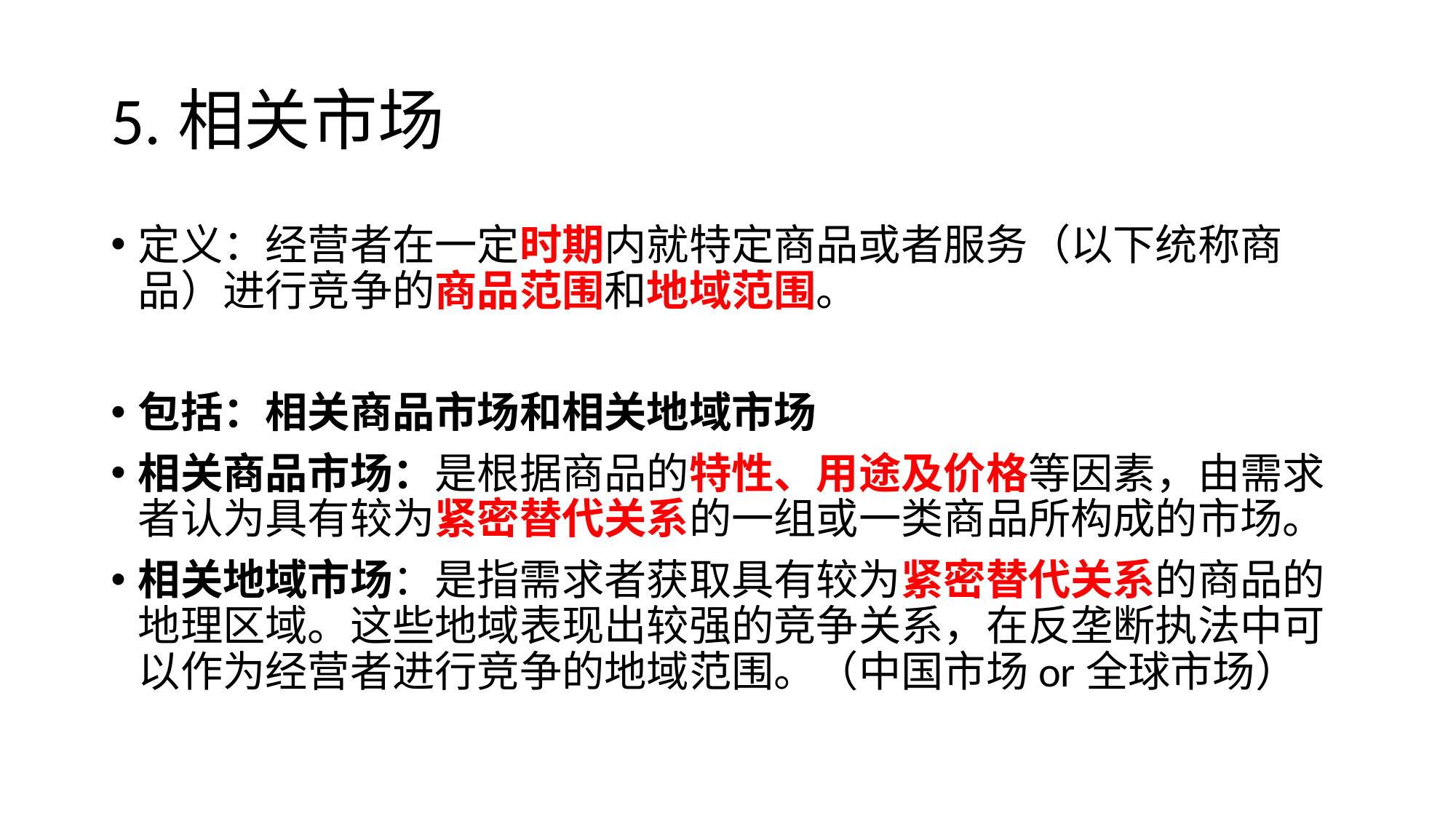

# 5.相关市场
定义：经营者在一定时期内就特定商品或者服务（以下统称商品）进行竞争的商品范围和地域范围。

包括：相关商品市场和相关地域市场
相关商品市场：是根据商品的特性、用途及价格等因素，由需求者认为具有较为紧密替代关系的一组或一类商品所构成的市场。
相关地域市场：是指需求者获取具有较为紧密替代关系的商品的地理区域。这些地域表现出较强的竞争关系，在反垄断执法中可以作为经营者进行竞争的地域范围。（中国市场or全球市场）